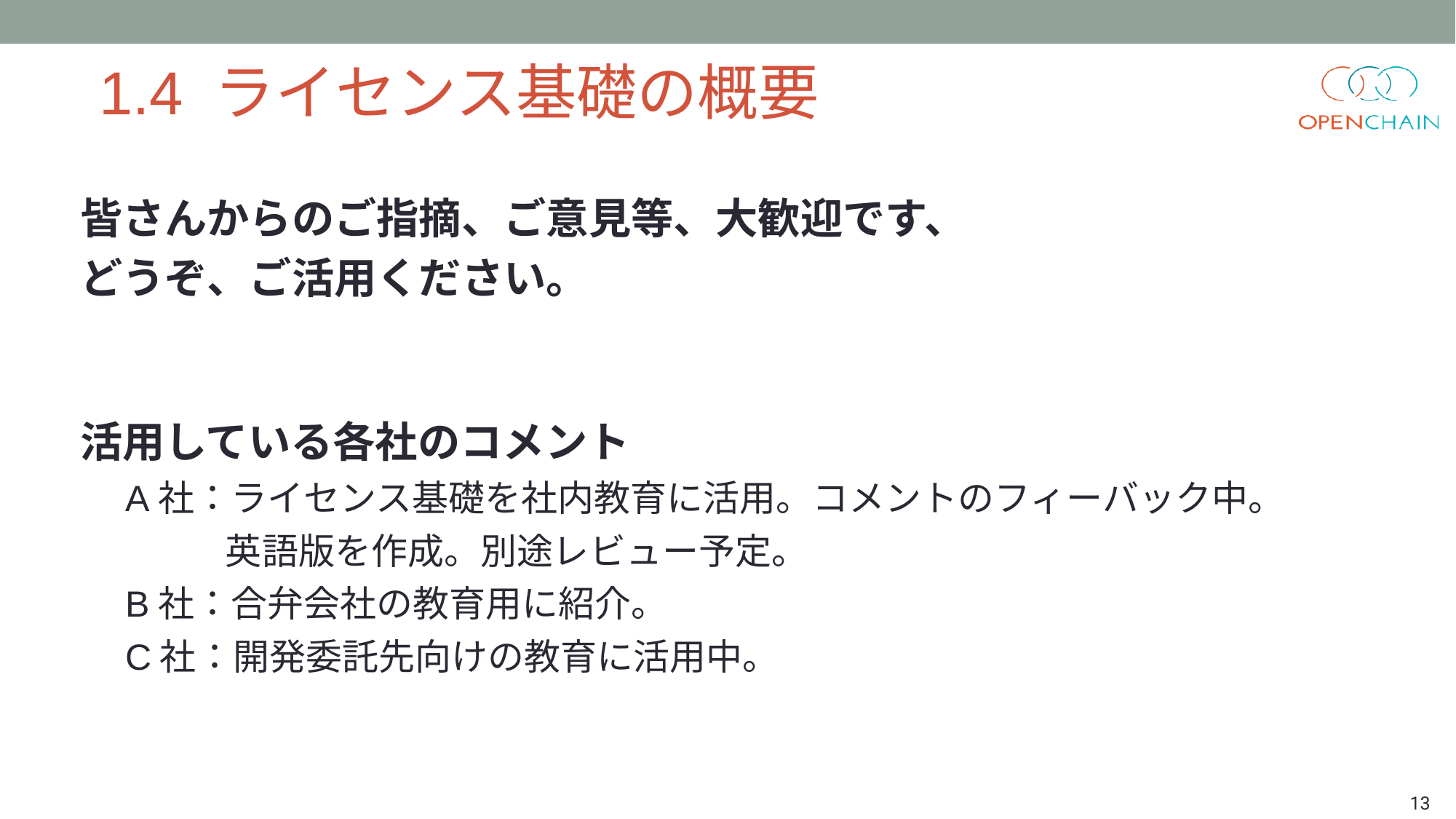

1.4 ライセンス基礎の概要
皆さんからのご指摘、ご意見等、大歓迎です、
どうぞ、ご活用ください。

活用している各社のコメント
　A社：ライセンス基礎を社内教育に活用。コメントのフィーバック中。
　　　　英語版を作成。別途レビュー予定。
　B社：合弁会社の教育用に紹介。
　C社：開発委託先向けの教育に活用中。
13